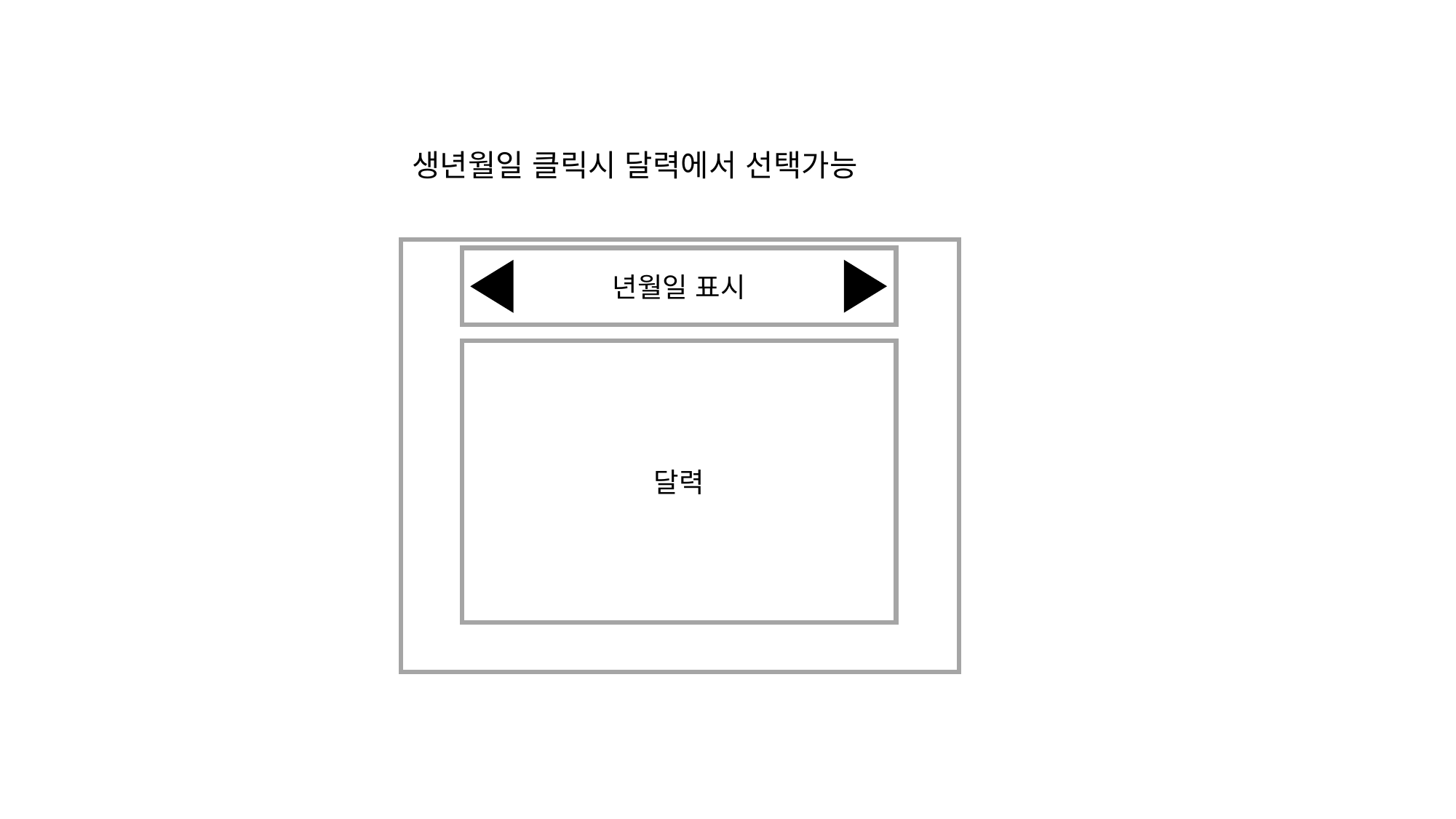

# 생년월일 클릭시 달력에서 선택가능

년월일 표시

달력